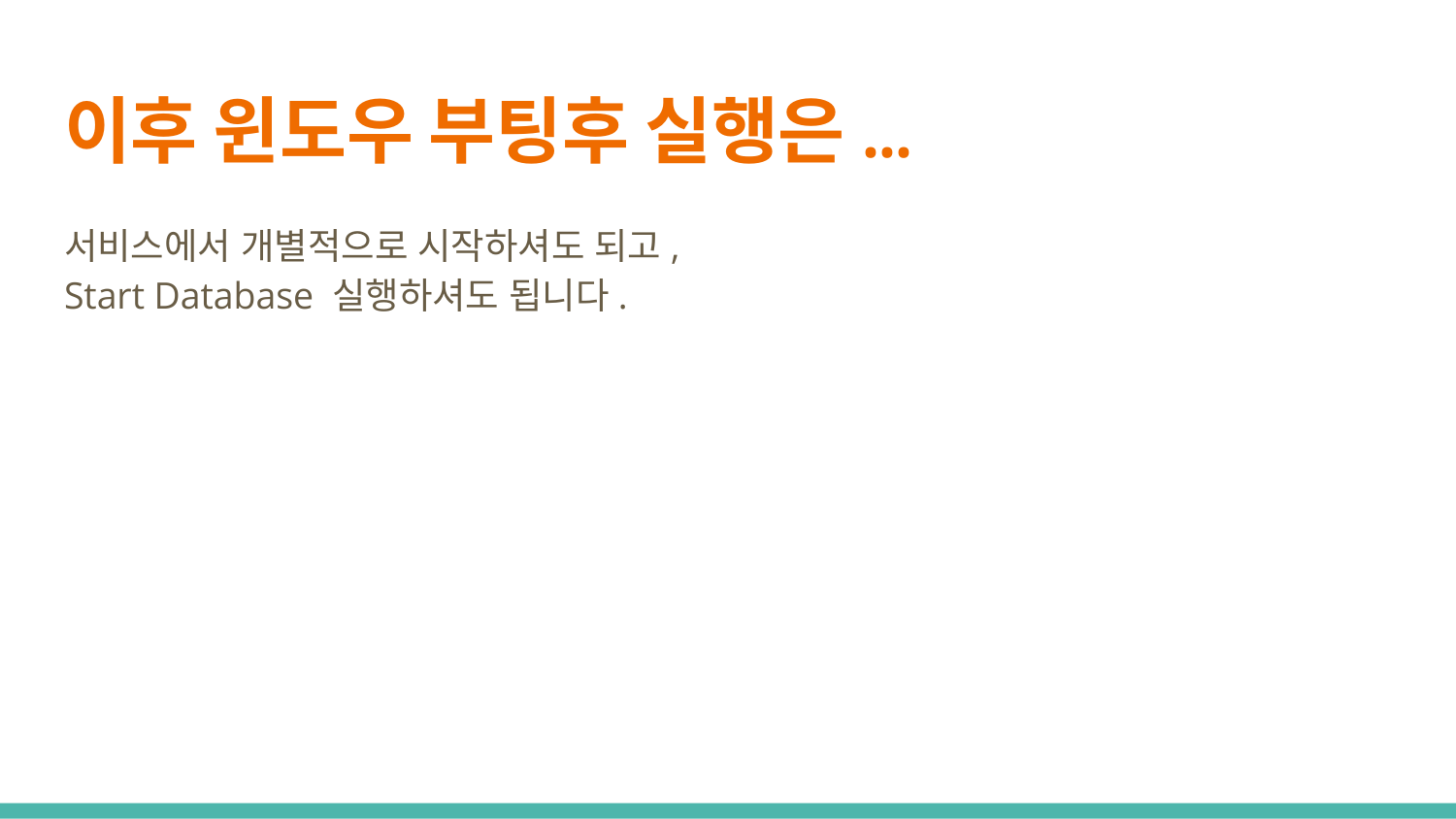

# 이후 윈도우 부팅후 실행은...
서비스에서 개별적으로 시작하셔도 되고,
Start Database 실행하셔도 됩니다.